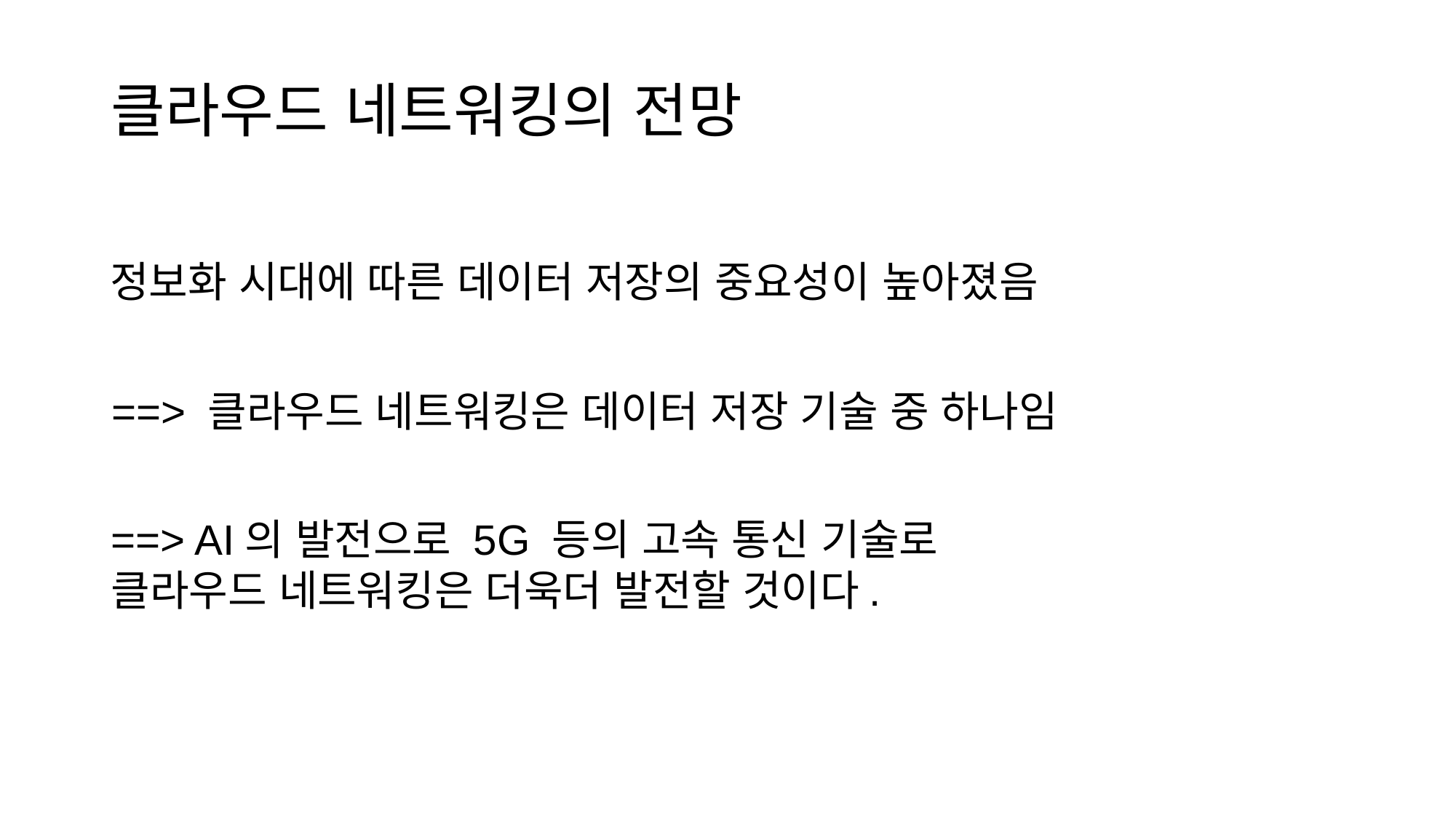

클라우드 네트워킹의 전망
정보화 시대에 따른 데이터 저장의 중요성이 높아졌음
==> 클라우드 네트워킹은 데이터 저장 기술 중 하나임

==> AI의 발전으로 5G 등의 고속 통신 기술로 클라우드 네트워킹은 더욱더 발전할 것이다.